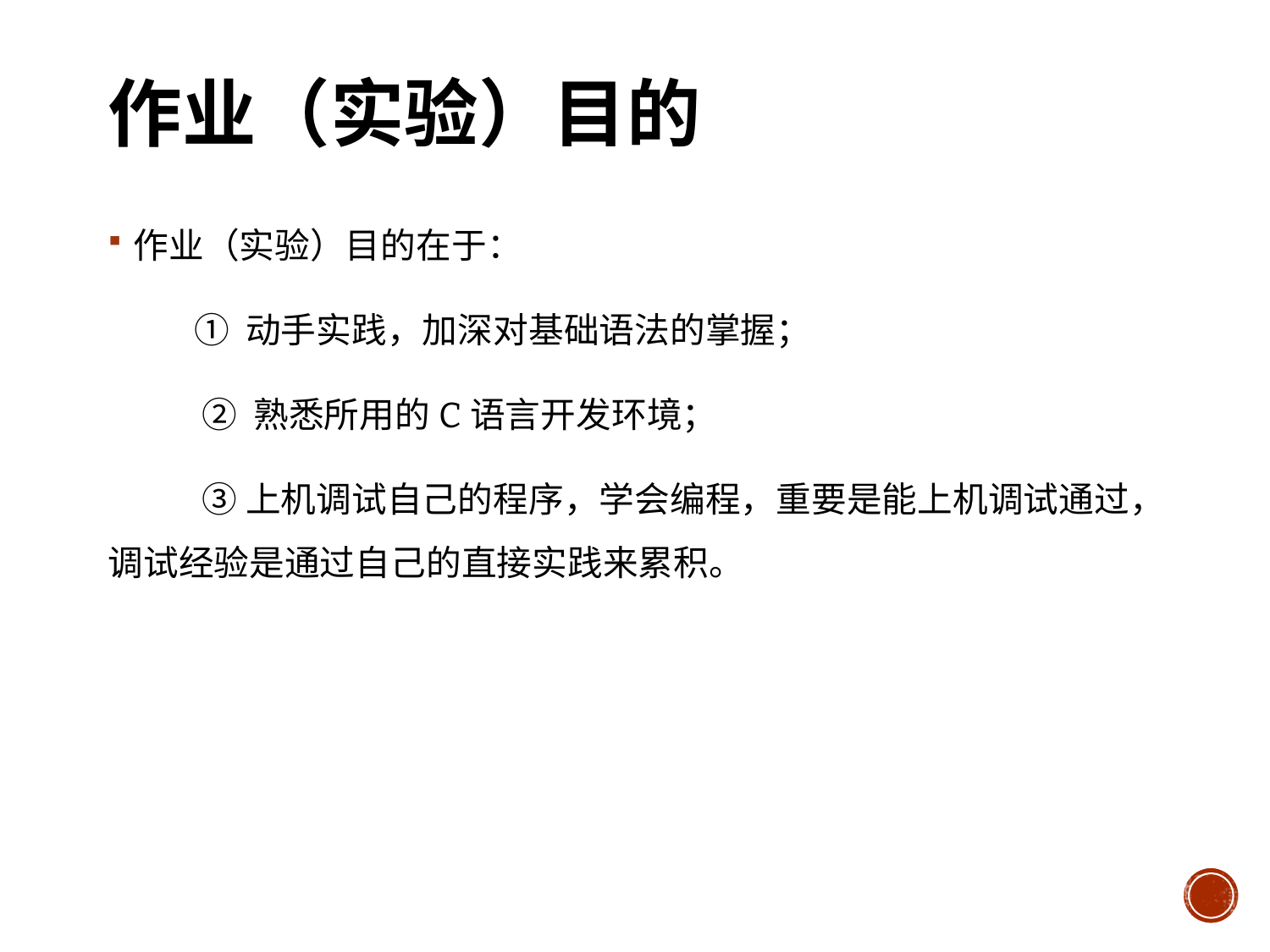

# 作业（实验）目的
作业（实验）目的在于：
           ① 动手实践，加深对基础语法的掌握；
            ② 熟悉所用的C语言开发环境；
            ③上机调试自己的程序，学会编程，重要是能上机调试通过，调试经验是通过自己的直接实践来累积。